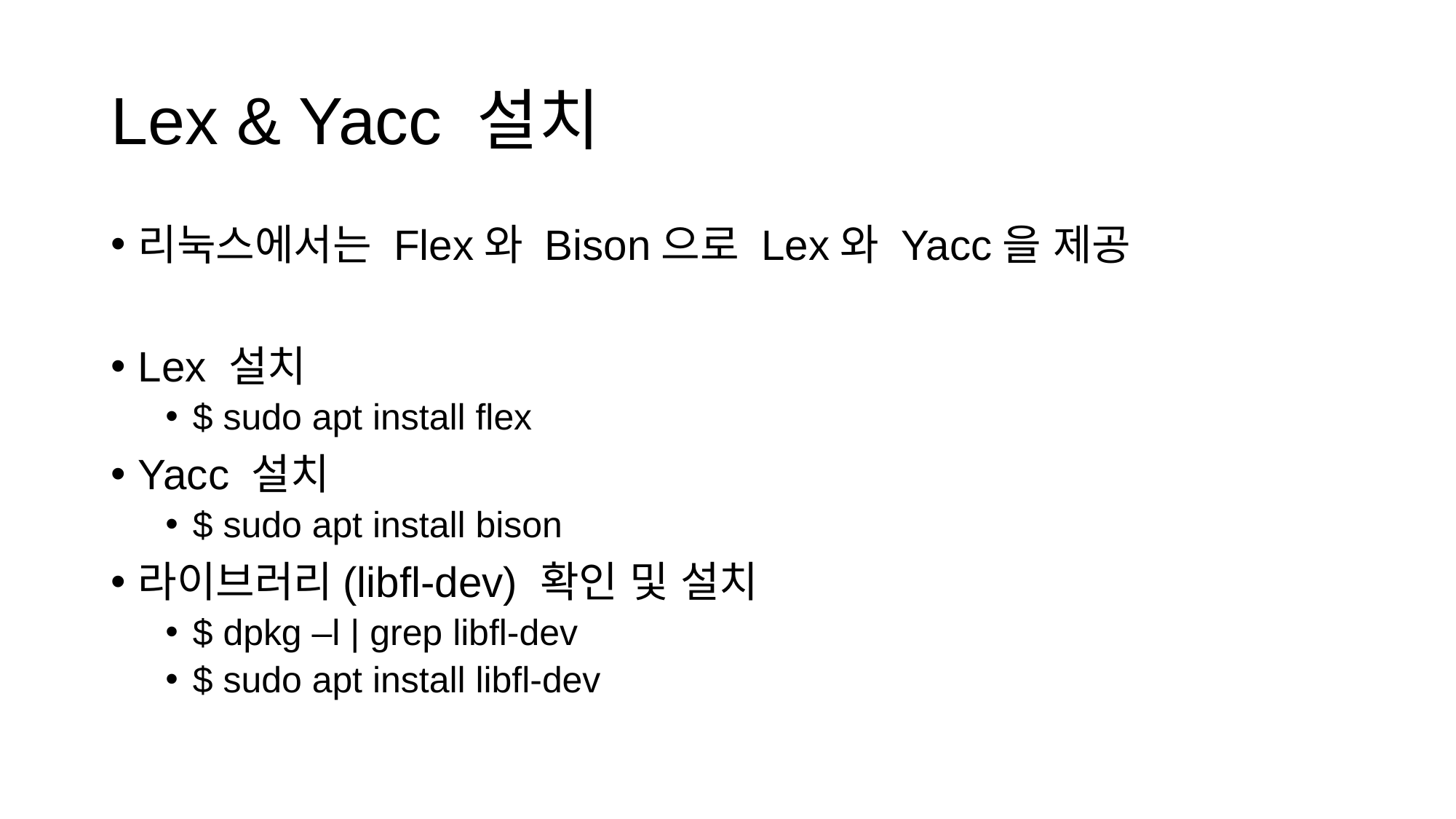

# Lex & Yacc 설치
리눅스에서는 Flex와 Bison으로 Lex와 Yacc을 제공

Lex 설치
$ sudo apt install flex
Yacc 설치
$ sudo apt install bison
라이브러리(libfl-dev) 확인 및 설치
$ dpkg –l | grep libfl-dev
$ sudo apt install libfl-dev